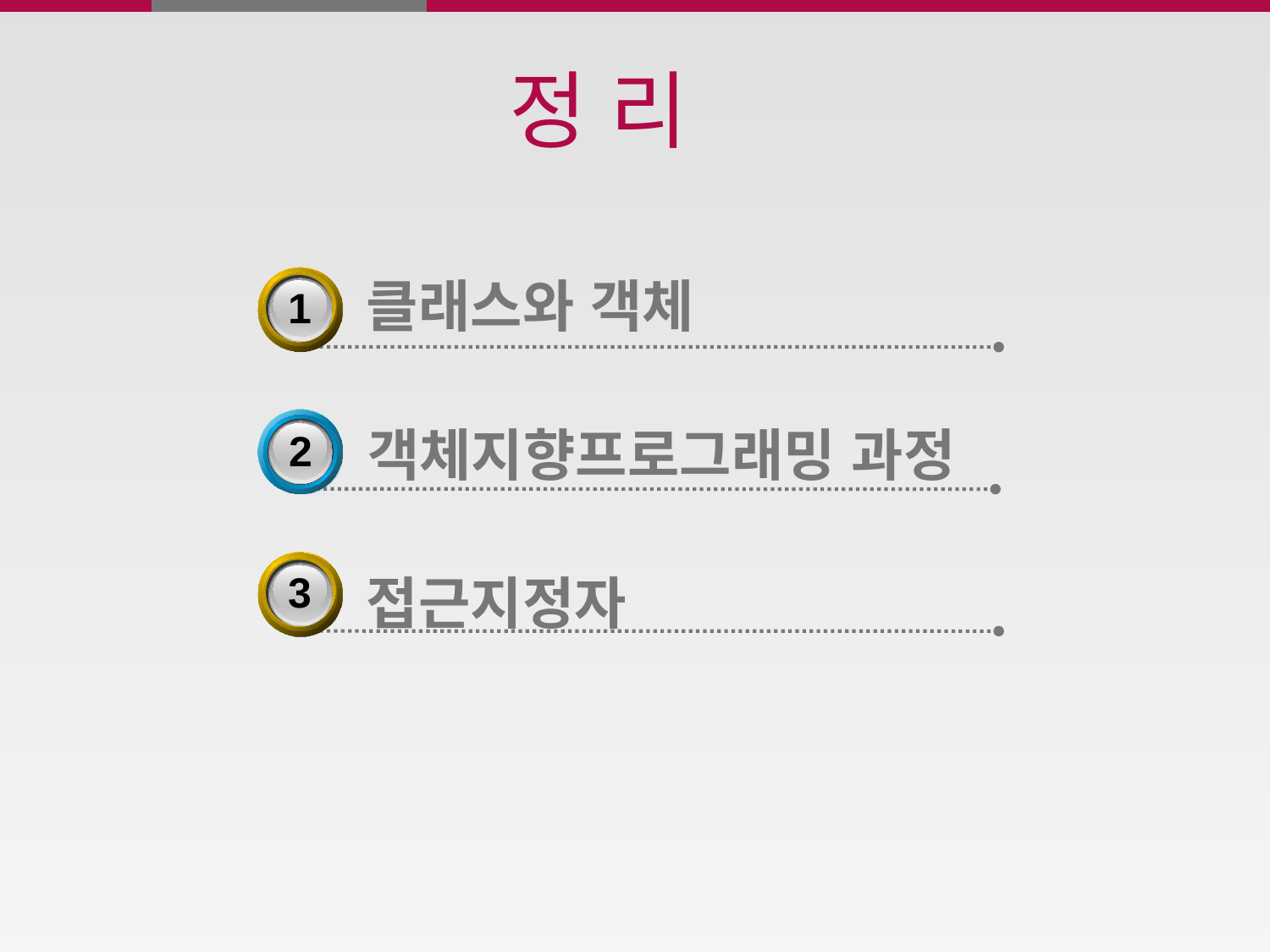

# 정 리
클래스와 객체

3

1

2
객체지향프로그래밍 과정

3

3
접근지정자